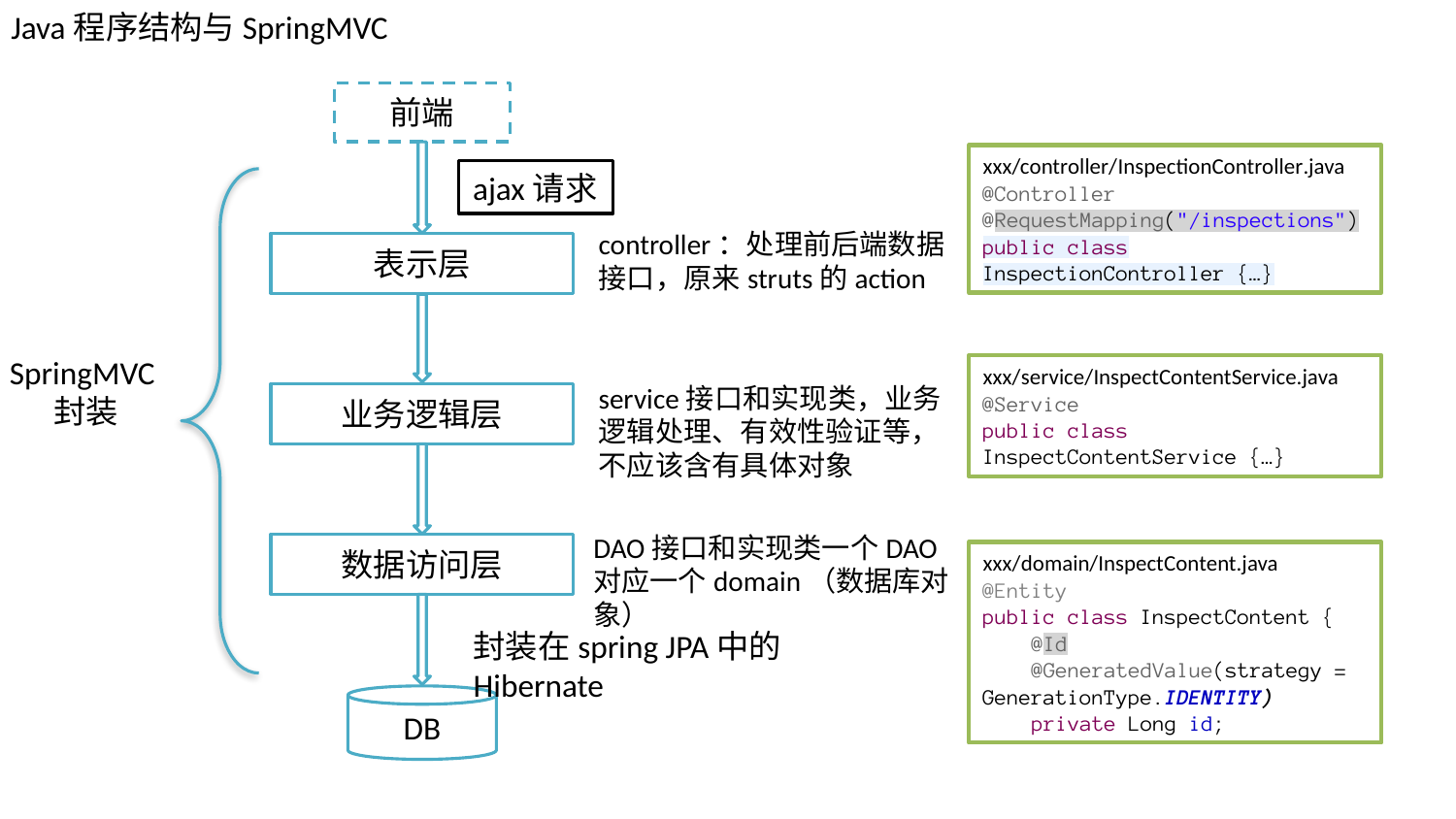

Java程序结构与SpringMVC
前端
xxx/controller/InspectionController.java
@Controller
@RequestMapping("/inspections")
public class InspectionController {…}
ajax请求

controller：处理前后端数据接口，原来struts的action
表示层

SpringMVC封装
xxx/service/InspectContentService.java
@Service
public class InspectContentService {…}
service接口和实现类，业务逻辑处理、有效性验证等，不应该含有具体对象
业务逻辑层

DAO接口和实现类一个DAO对应一个domain（数据库对象）
数据访问层
xxx/domain/InspectContent.java
@Entity
public class InspectContent {
    @Id
    @GeneratedValue(strategy = GenerationType.IDENTITY)
    private Long id;
封装在spring JPA中的Hibernate

DB